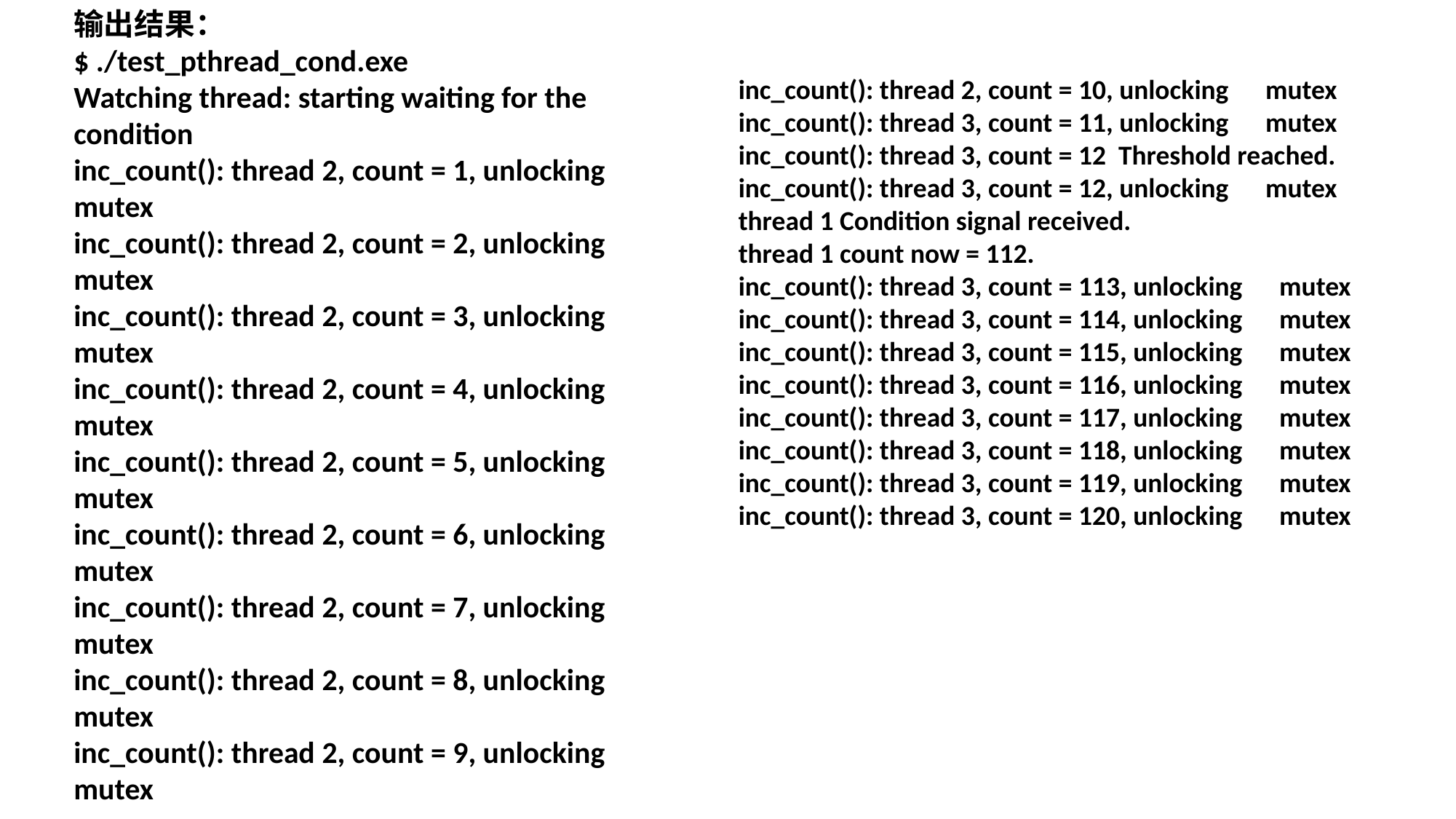

输出结果：
$ ./test_pthread_cond.exe
Watching thread: starting waiting for the condition
inc_count(): thread 2, count = 1, unlocking      mutex
inc_count(): thread 2, count = 2, unlocking      mutex
inc_count(): thread 2, count = 3, unlocking      mutex
inc_count(): thread 2, count = 4, unlocking      mutex
inc_count(): thread 2, count = 5, unlocking      mutex
inc_count(): thread 2, count = 6, unlocking      mutex
inc_count(): thread 2, count = 7, unlocking      mutex
inc_count(): thread 2, count = 8, unlocking      mutex
inc_count(): thread 2, count = 9, unlocking      mutex
inc_count(): thread 2, count = 10, unlocking      mutex
inc_count(): thread 3, count = 11, unlocking      mutex
inc_count(): thread 3, count = 12  Threshold reached.
inc_count(): thread 3, count = 12, unlocking      mutex
thread 1 Condition signal received.
thread 1 count now = 112.
inc_count(): thread 3, count = 113, unlocking      mutex
inc_count(): thread 3, count = 114, unlocking      mutex
inc_count(): thread 3, count = 115, unlocking      mutex
inc_count(): thread 3, count = 116, unlocking      mutex
inc_count(): thread 3, count = 117, unlocking      mutex
inc_count(): thread 3, count = 118, unlocking      mutex
inc_count(): thread 3, count = 119, unlocking      mutex
inc_count(): thread 3, count = 120, unlocking      mutex